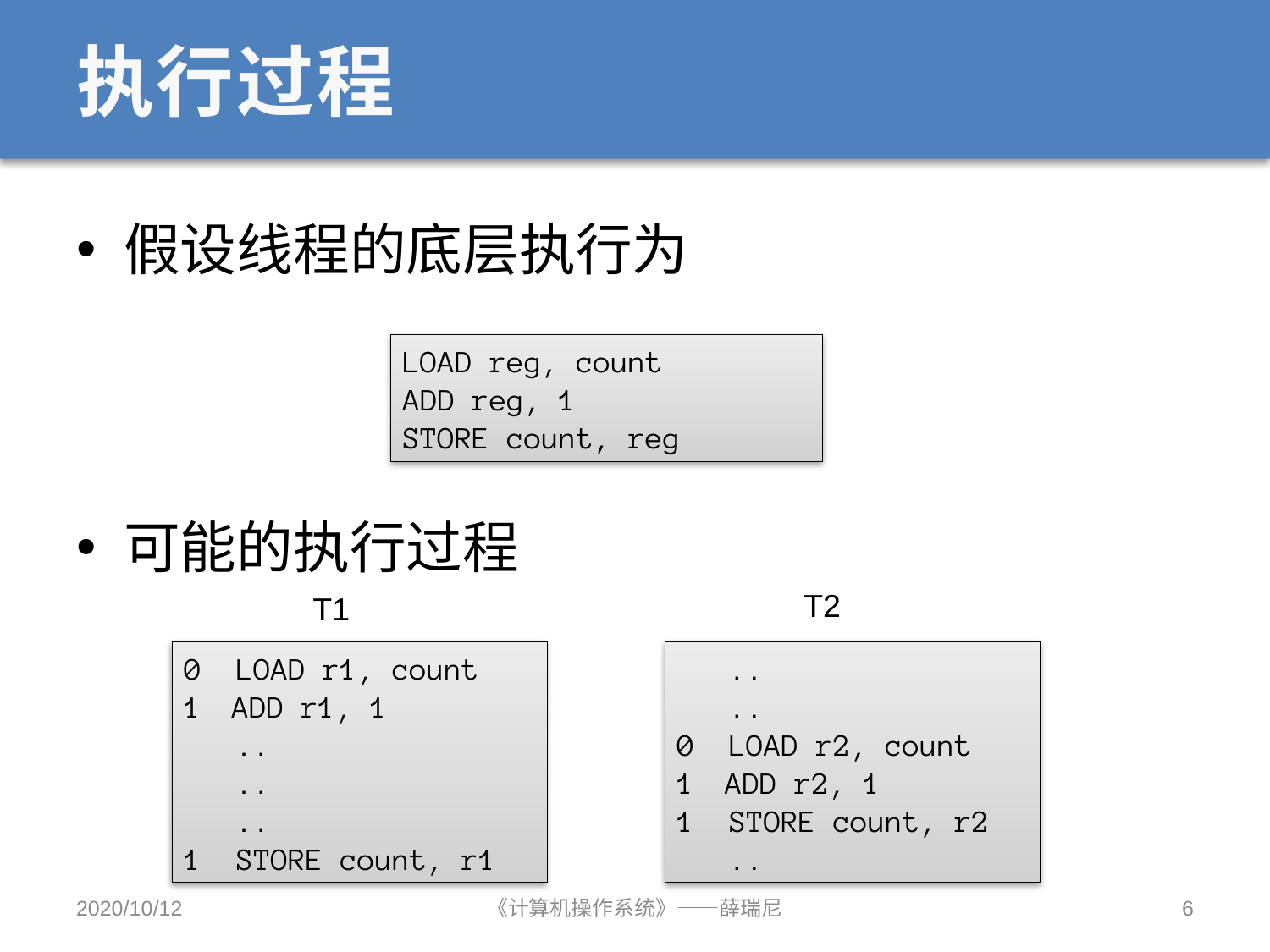

# 执行过程
假设线程的底层执行为

可能的执行过程
LOAD reg, count
ADD reg, 1
STORE count, reg
T2
T1
0  LOAD r1, count
ADD r1, 1
   ..
   ..
   ..
1  STORE count, r1
   ..
   ..
0  LOAD r2, count
ADD r2, 1
1  STORE count, r2
   ..
2020/10/12
《计算机操作系统》——薛瑞尼
6